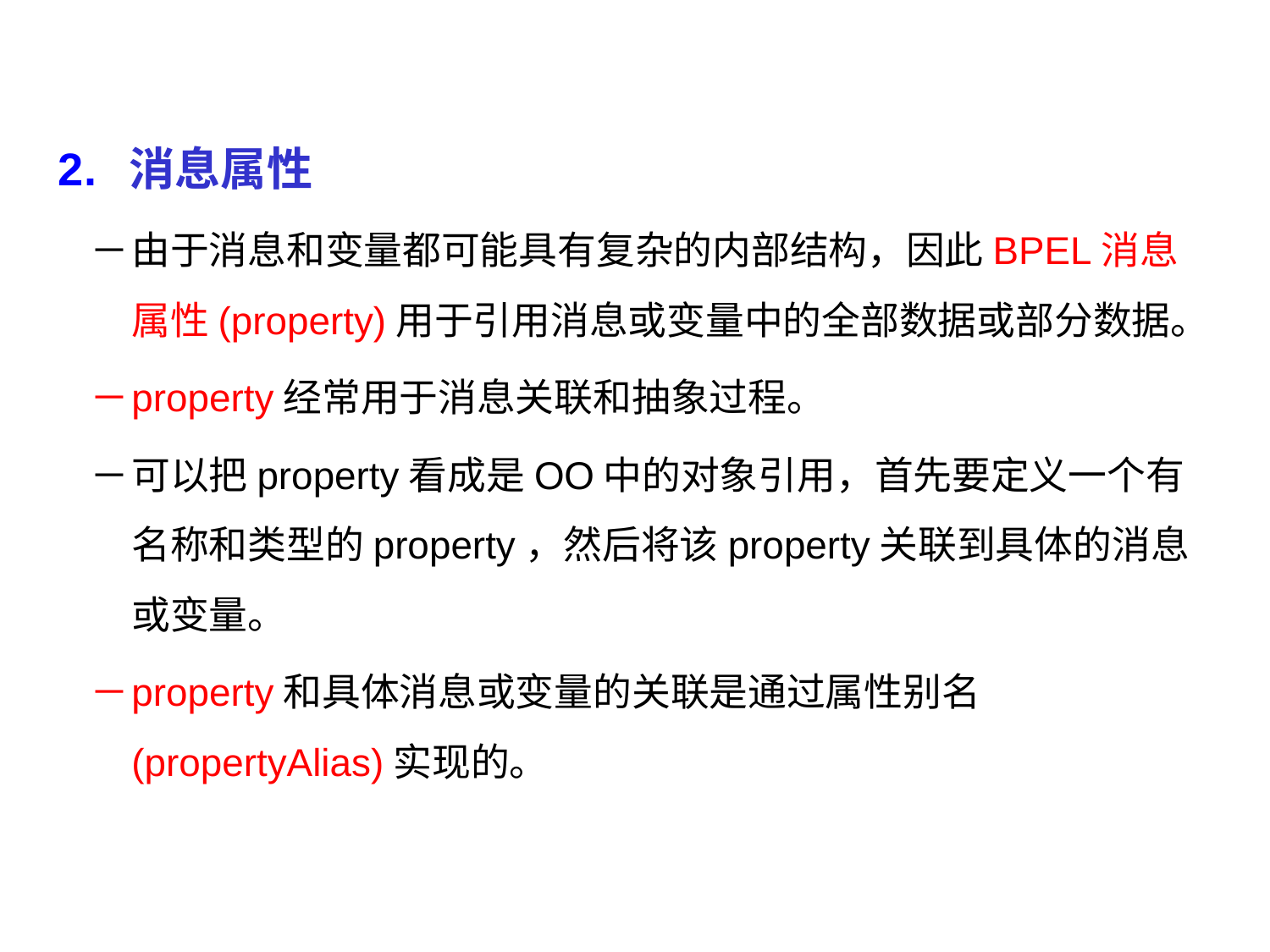

消息属性
由于消息和变量都可能具有复杂的内部结构，因此BPEL消息属性(property)用于引用消息或变量中的全部数据或部分数据。
property经常用于消息关联和抽象过程。
可以把property看成是OO中的对象引用，首先要定义一个有名称和类型的property，然后将该property关联到具体的消息或变量。
property和具体消息或变量的关联是通过属性别名(propertyAlias)实现的。